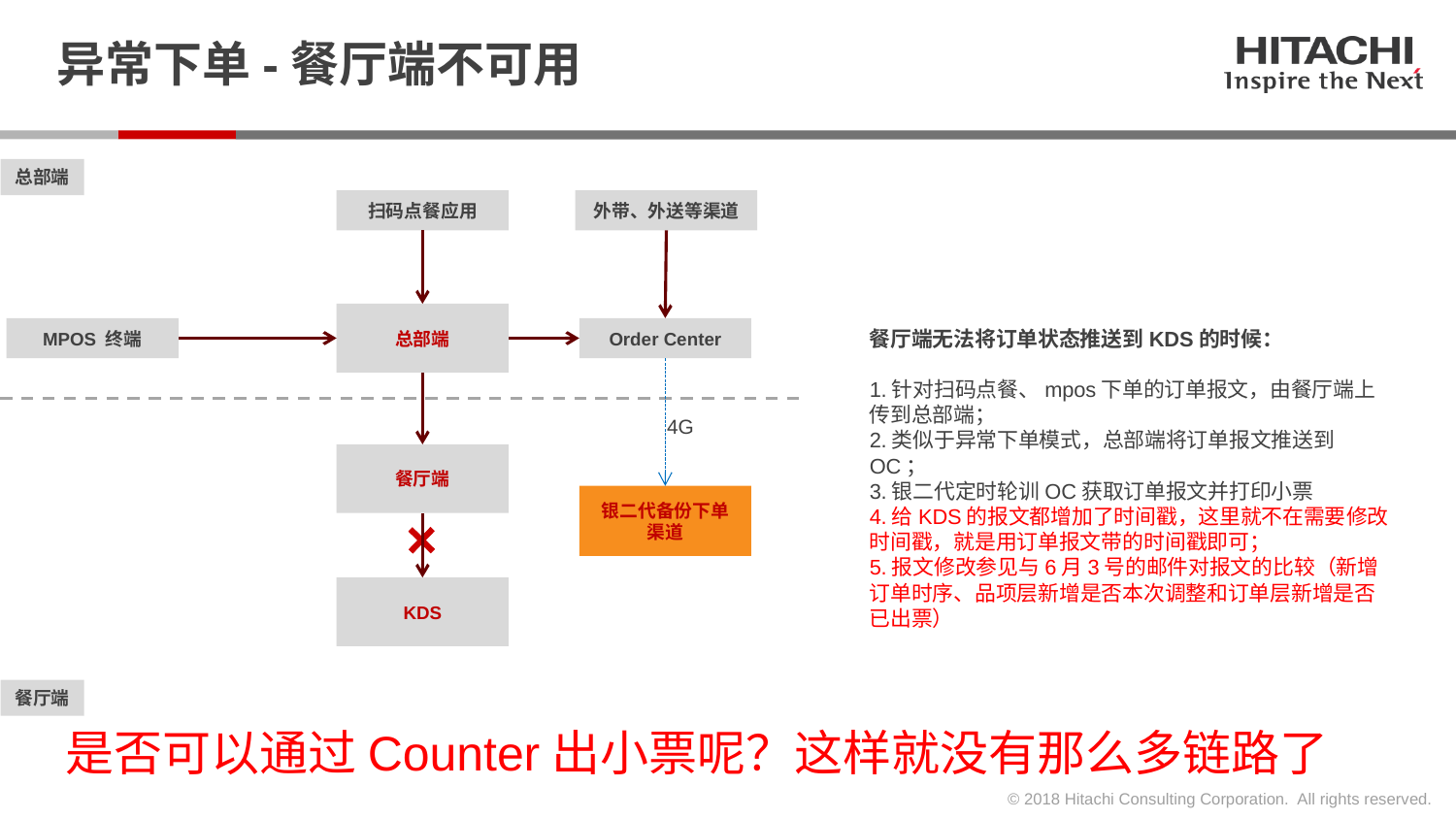

# 异常下单-餐厅端不可用
总部端
扫码点餐应用
外带、外送等渠道
总部端
Order Center
餐厅端无法将订单状态推送到KDS的时候：

1.针对扫码点餐、mpos下单的订单报文，由餐厅端上传到总部端；
2.类似于异常下单模式，总部端将订单报文推送到OC；
3.银二代定时轮训OC获取订单报文并打印小票
4.给KDS的报文都增加了时间戳，这里就不在需要修改时间戳，就是用订单报文带的时间戳即可；
5.报文修改参见与6月3号的邮件对报文的比较（新增订单时序、品项层新增是否本次调整和订单层新增是否已出票）
MPOS 终端
4G
餐厅端
银二代备份下单渠道

KDS
餐厅端
是否可以通过Counter出小票呢？这样就没有那么多链路了